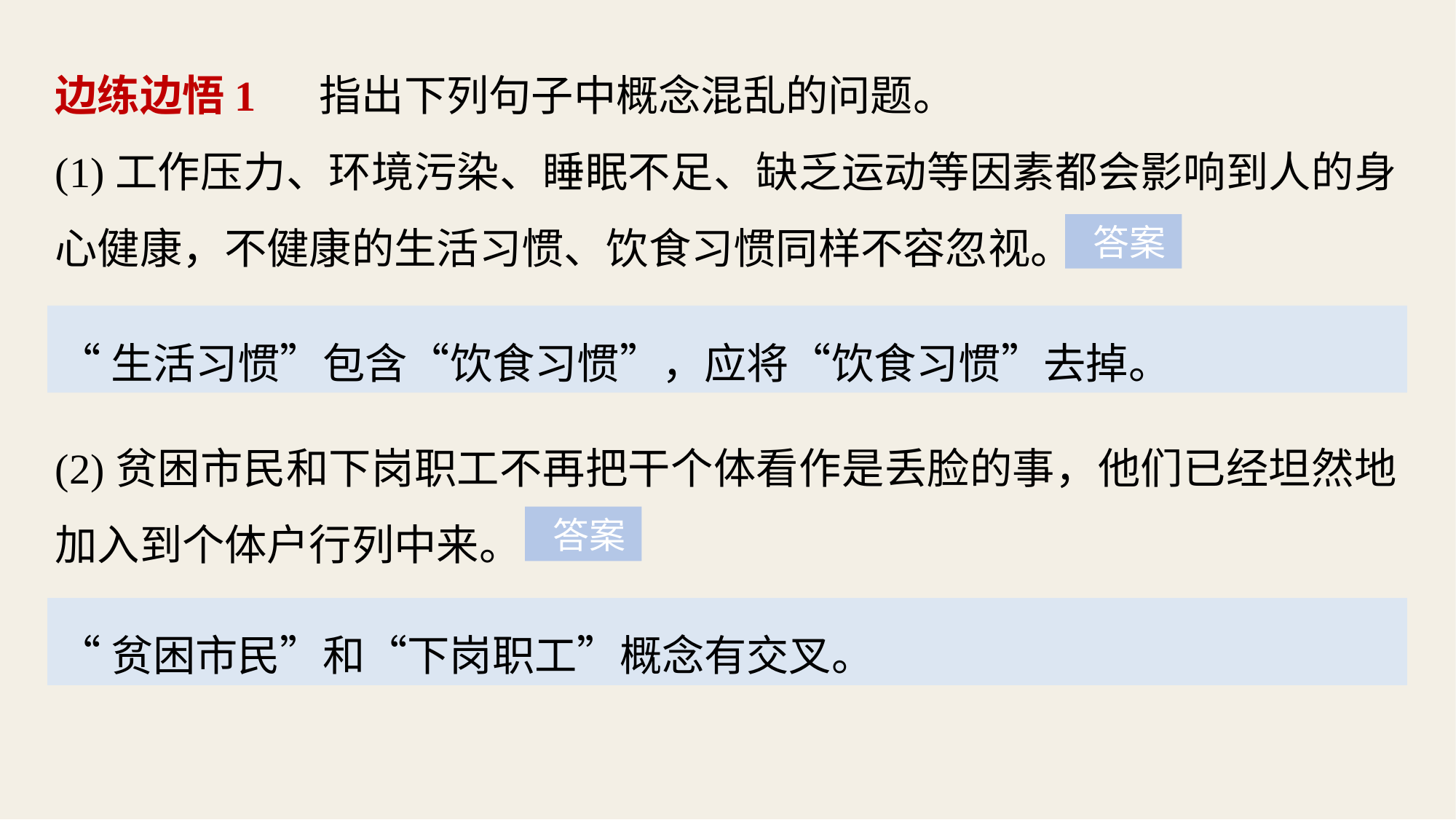

边练边悟1 　指出下列句子中概念混乱的问题。
(1)工作压力、环境污染、睡眠不足、缺乏运动等因素都会影响到人的身心健康，不健康的生活习惯、饮食习惯同样不容忽视。
 答案
“生活习惯”包含“饮食习惯”，应将“饮食习惯”去掉。
(2)贫困市民和下岗职工不再把干个体看作是丢脸的事，他们已经坦然地加入到个体户行列中来。
 答案
“贫困市民”和“下岗职工”概念有交叉。